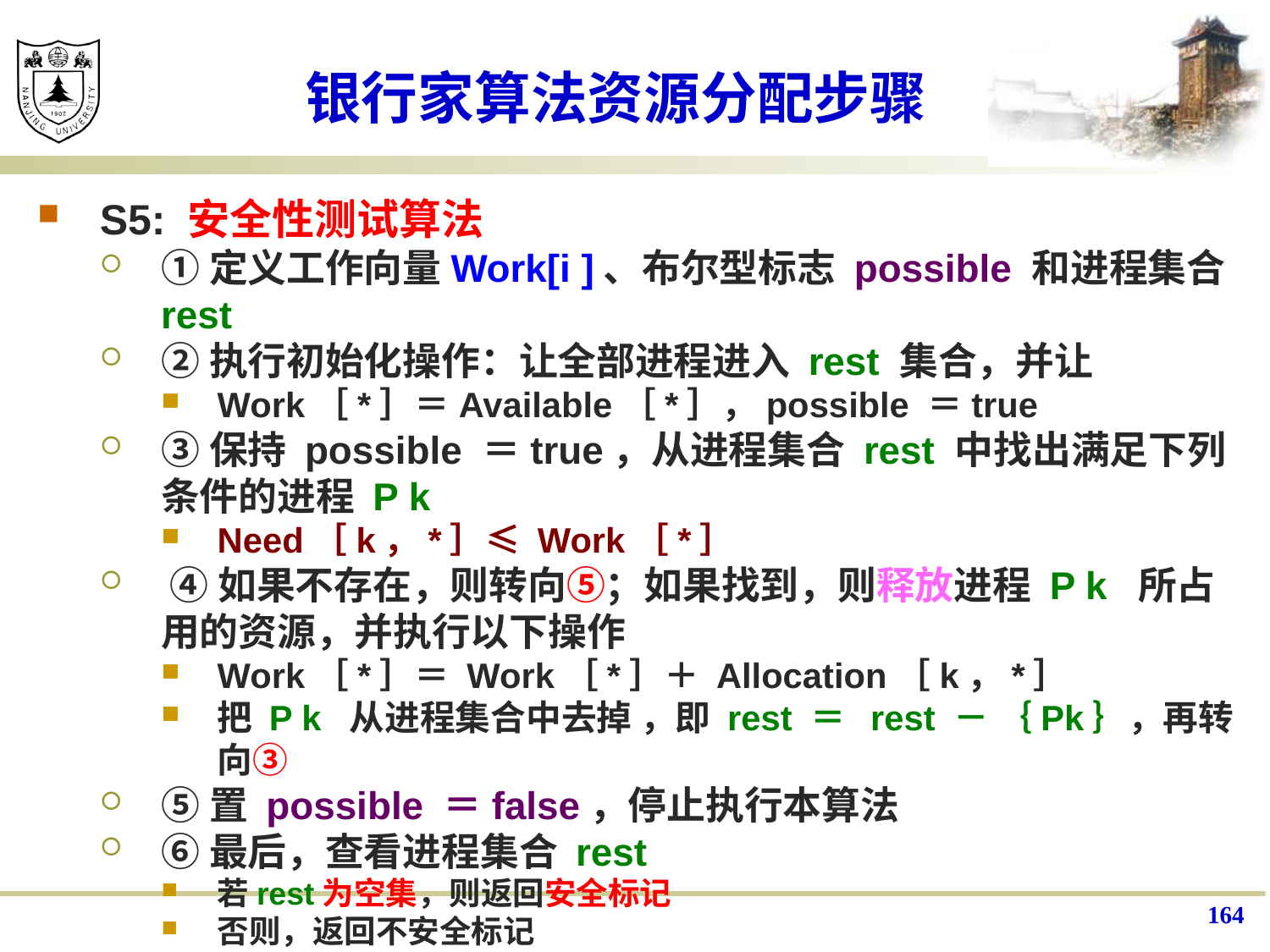

# 银行家算法资源分配步骤
S5: 安全性测试算法
①定义工作向量Work[i ]、布尔型标志 possible 和进程集合rest
②执行初始化操作：让全部进程进入 rest 集合，并让
Work［*］＝Available［*］，possible ＝true
③保持 possible ＝true，从进程集合 rest 中找出满足下列条件的进程 P k
Need［k，*］≤ Work［*］
 ④如果不存在，则转向⑤；如果找到，则释放进程 P k  所占用的资源，并执行以下操作
Work［*］＝ Work［*］＋ Allocation［k，*］
把 P k  从进程集合中去掉 ，即 rest ＝  rest － ｛Pk｝，再转向③
⑤置 possible ＝false，停止执行本算法
⑥最后，查看进程集合 rest
若rest为空集，则返回安全标记
否则，返回不安全标记

164